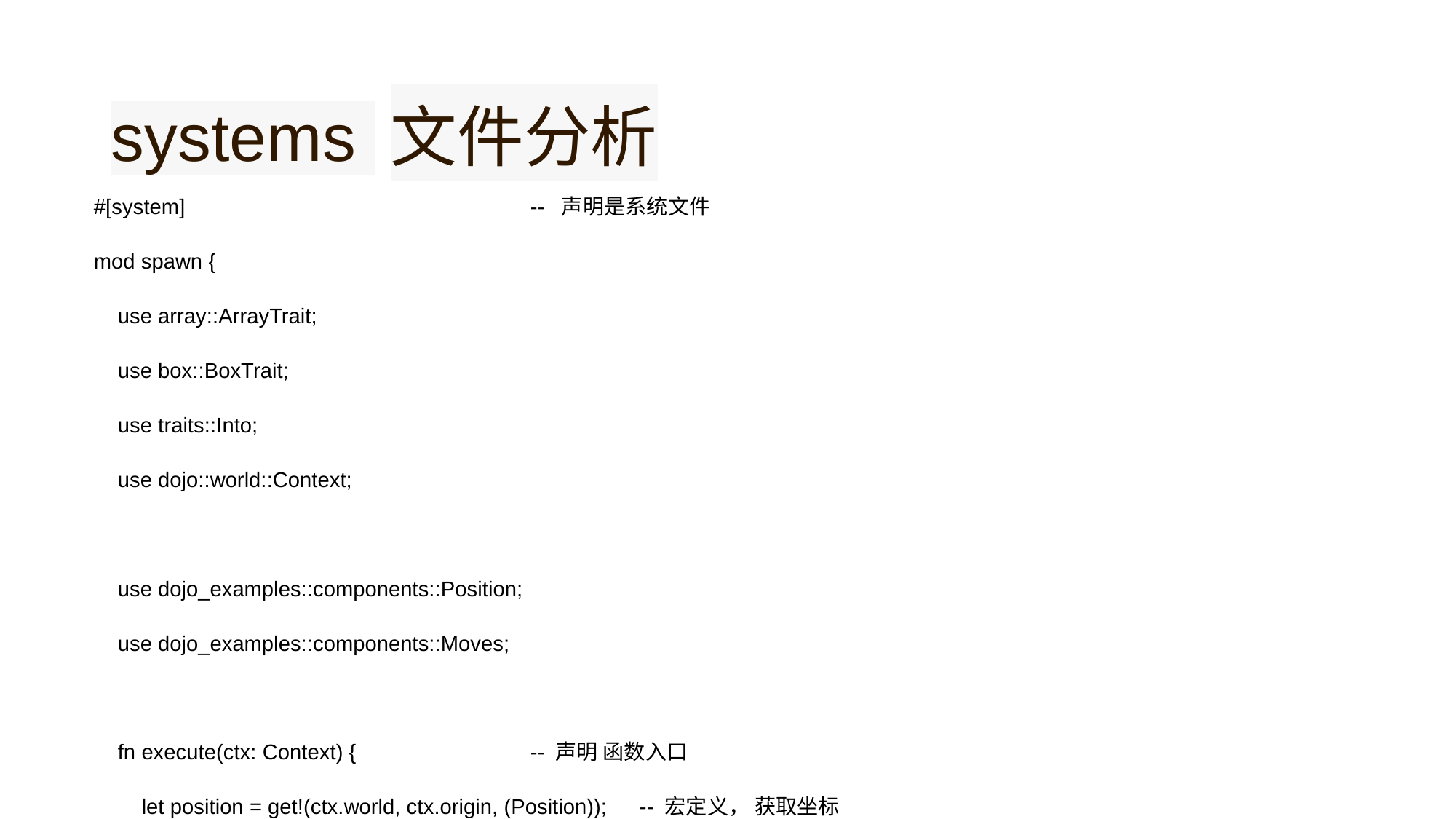

# systems 文件分析
#[system] 				--  声明是系统文件
mod spawn {
    use array::ArrayTrait;
    use box::BoxTrait;
    use traits::Into;
    use dojo::world::Context;

    use dojo_examples::components::Position;
    use dojo_examples::components::Moves;

    fn execute(ctx: Context) { 		-- 声明 函数入口
        let position = get!(ctx.world, ctx.origin, (Position)); 	-- 宏定义， 获取坐标
        set!(		-- 设置实体
            ctx.world,
            (
                Moves {
                    player: ctx.origin, remaining: 10
                },
                Position {
                    player: ctx.origin, x: position.x + 10, y: position.y + 10
                },
            )
        );
        return ();
    }
}